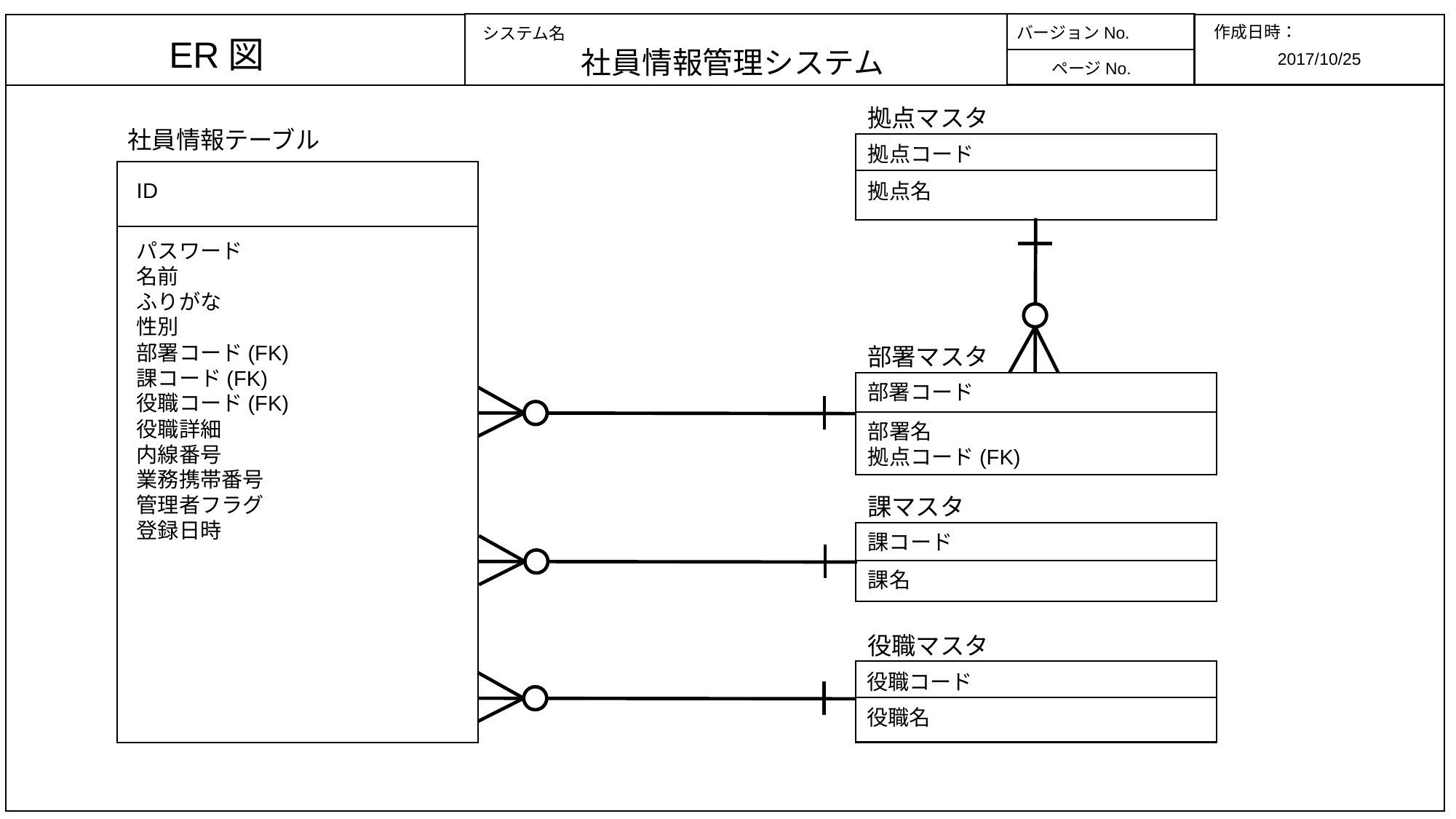

作成日時：
バージョンNo.
システム名
ER図
社員情報管理システム
2017/10/25
ページNo.
拠点マスタ

拠点コード
拠点名
社員情報テーブル

ID
パスワード
名前
ふりがな
性別
部署コード(FK)
課コード(FK)
役職コード(FK)
役職詳細
内線番号
業務携帯番号
管理者フラグ
登録日時

部署マスタ

部署コード
部署名
拠点コード(FK)

課マスタ

課コード
課名

役職マスタ

役職コード
役職名